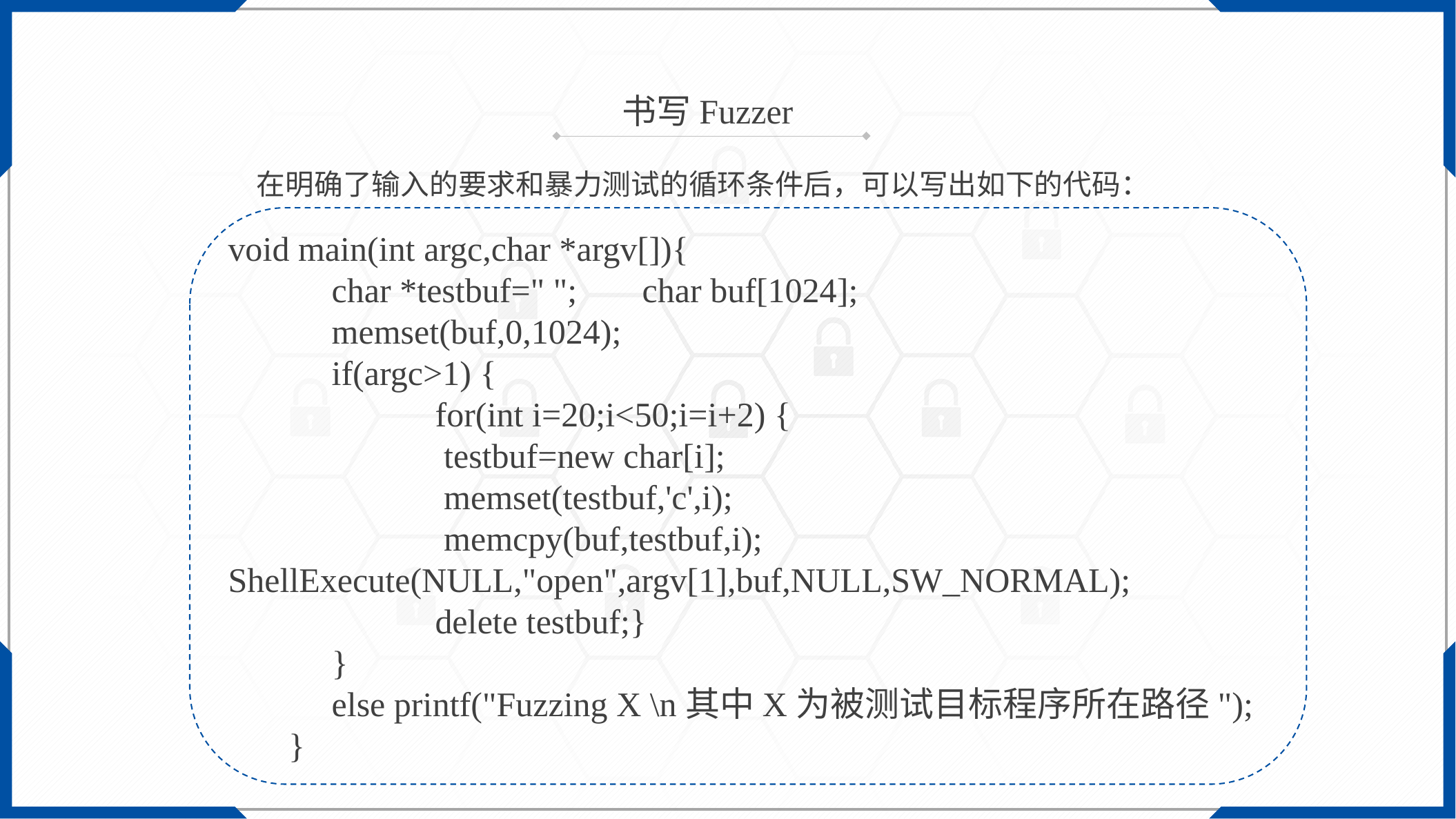

书写Fuzzer
在明确了输入的要求和暴力测试的循环条件后，可以写出如下的代码：
void main(int argc,char *argv[]){
	char *testbuf=" ";	char buf[1024];
	memset(buf,0,1024);
	if(argc>1) {
		for(int i=20;i<50;i=i+2) {
		 testbuf=new char[i];
 		 memset(testbuf,'c',i);
		 memcpy(buf,testbuf,i); 	ShellExecute(NULL,"open",argv[1],buf,NULL,SW_NORMAL);
		delete testbuf;}
 	}
	else printf("Fuzzing X \n其中X为被测试目标程序所在路径");
       }